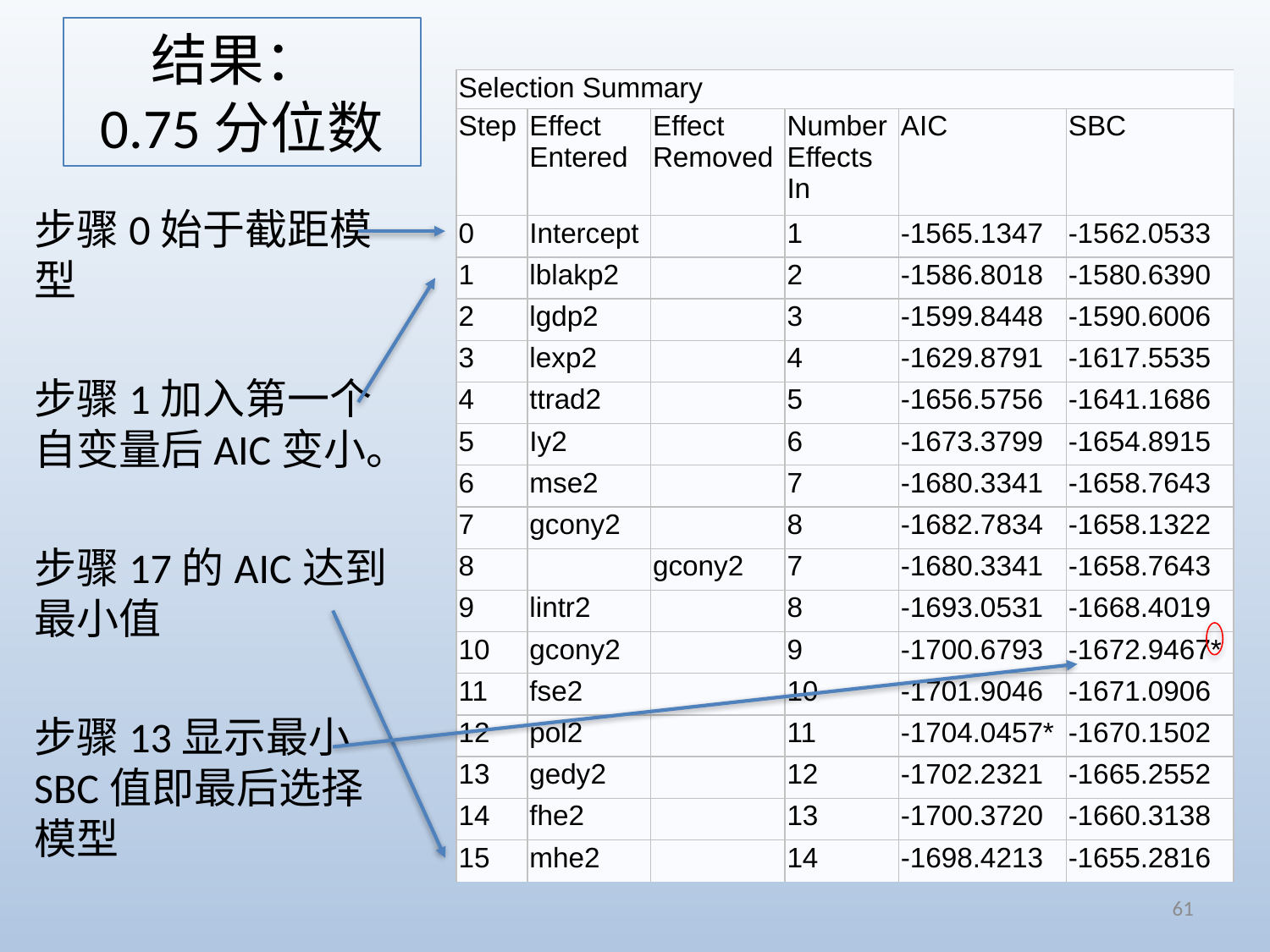

# 结果： 0.75分位数
| Selection Summary |  |  |  |  |  |
| --- | --- | --- | --- | --- | --- |
| Step | Effect Entered | Effect Removed | Number Effects In | AIC | SBC |
| 0 | Intercept |  | 1 | -1565.1347 | -1562.0533 |
| 1 | lblakp2 |  | 2 | -1586.8018 | -1580.6390 |
| 2 | lgdp2 |  | 3 | -1599.8448 | -1590.6006 |
| 3 | lexp2 |  | 4 | -1629.8791 | -1617.5535 |
| 4 | ttrad2 |  | 5 | -1656.5756 | -1641.1686 |
| 5 | Iy2 |  | 6 | -1673.3799 | -1654.8915 |
| 6 | mse2 |  | 7 | -1680.3341 | -1658.7643 |
| 7 | gcony2 |  | 8 | -1682.7834 | -1658.1322 |
| 8 |  | gcony2 | 7 | -1680.3341 | -1658.7643 |
| 9 | lintr2 |  | 8 | -1693.0531 | -1668.4019 |
| 10 | gcony2 |  | 9 | -1700.6793 | -1672.9467\* |
| 11 | fse2 |  | 10 | -1701.9046 | -1671.0906 |
| 12 | pol2 |  | 11 | -1704.0457\* | -1670.1502 |
| 13 | gedy2 |  | 12 | -1702.2321 | -1665.2552 |
| 14 | fhe2 |  | 13 | -1700.3720 | -1660.3138 |
| 15 | mhe2 |  | 14 | -1698.4213 | -1655.2816 |
步骤0始于截距模型

步骤1加入第一个自变量后AIC变小。

步骤17的AIC达到最小值

步骤13显示最小SBC值即最后选择模型

61